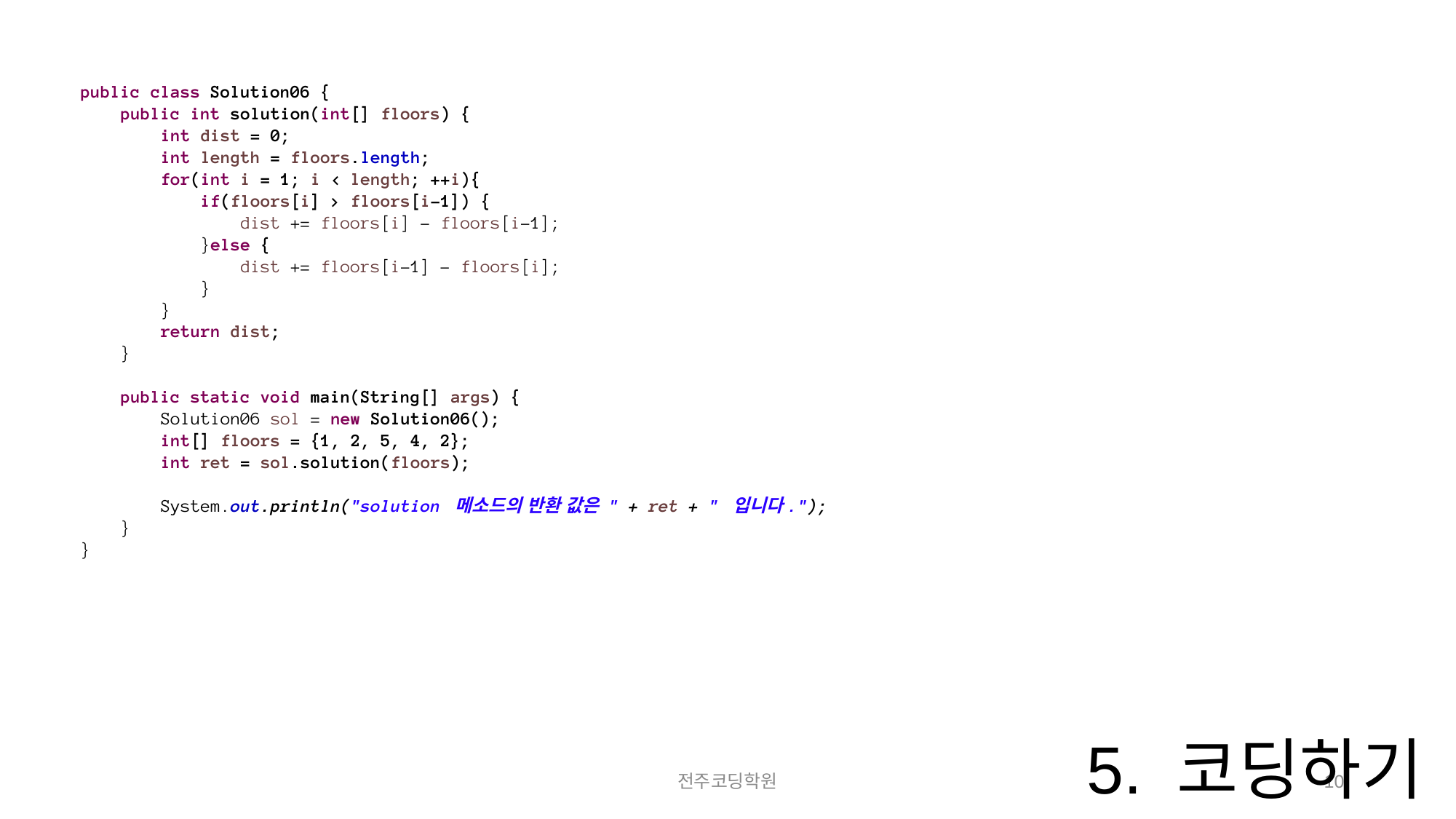

public class Solution06 {
    public int solution(int[] floors) {
        int dist = 0;
        int length = floors.length;
        for(int i = 1; i < length; ++i){
            if(floors[i] > floors[i-1]) {
                dist += floors[i] - floors[i-1];
            }else {
                dist += floors[i-1] - floors[i];
            }
        }
        return dist;
    }

    public static void main(String[] args) {
        Solution06 sol = new Solution06();
        int[] floors = {1, 2, 5, 4, 2};
        int ret = sol.solution(floors);

        System.out.println("solution 메소드의 반환 값은 " + ret + " 입니다.");
    }
}
# 5. 코딩하기
전주코딩학원
10